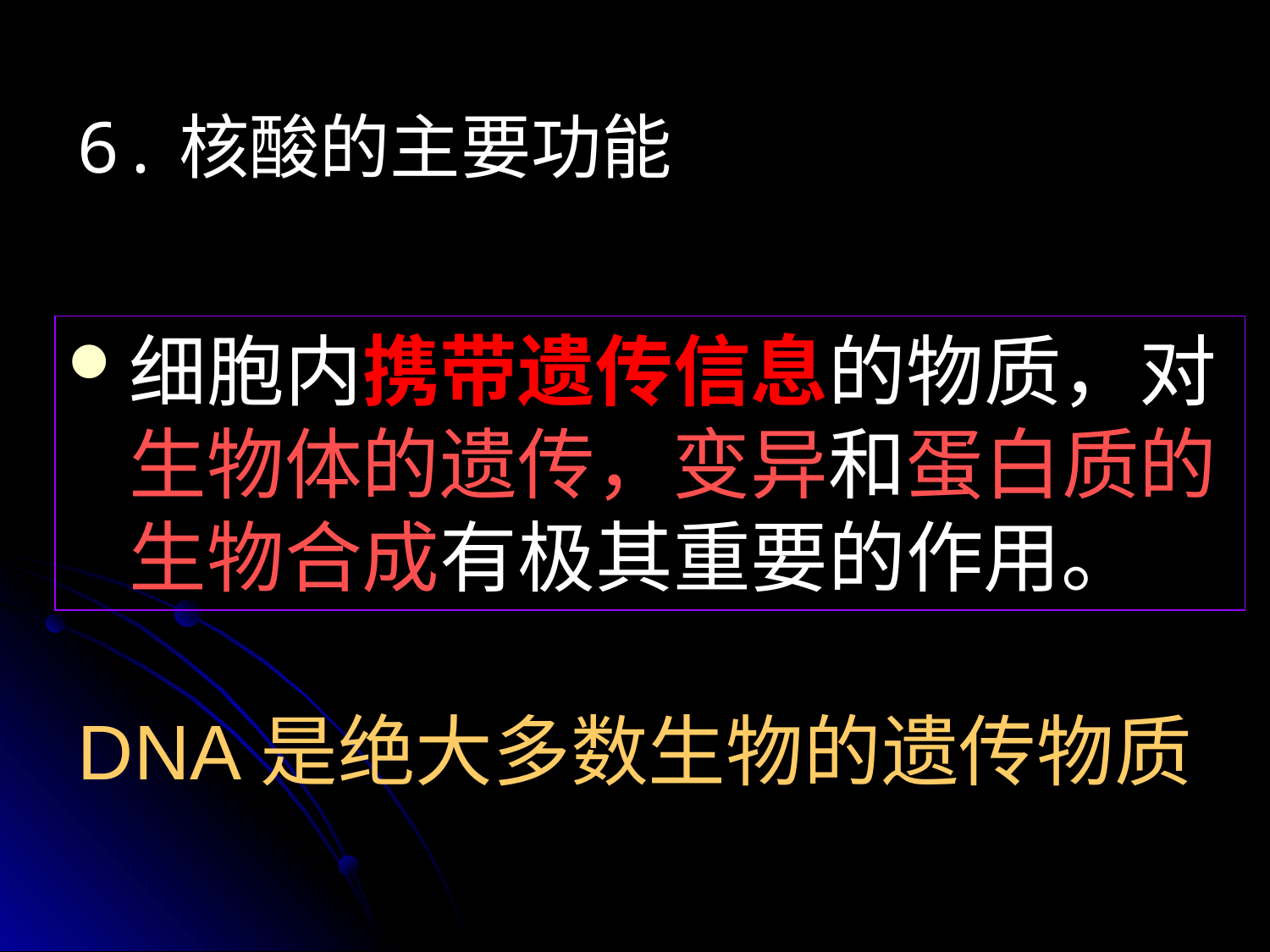

6.核酸的主要功能
细胞内携带遗传信息的物质，对生物体的遗传，变异和蛋白质的生物合成有极其重要的作用。
DNA是绝大多数生物的遗传物质